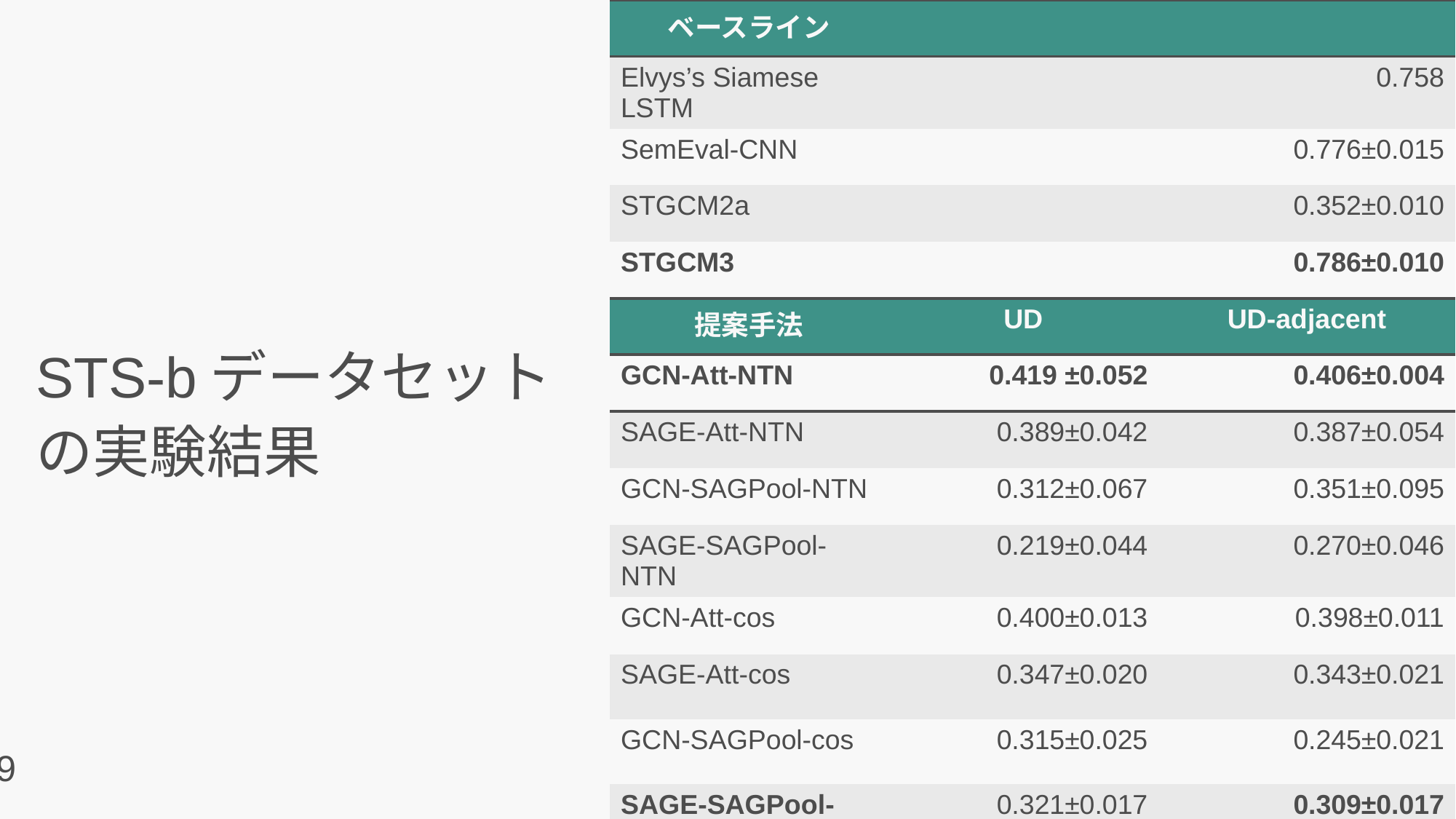

| ベースライン |  |  |
| --- | --- | --- |
| Elvys’s Siamese LSTM | 0.758 |  |
| SemEval-CNN | 0.776±0.015 |  |
| STGCM2a | 0.352±0.010 |  |
| STGCM3 | 0.786±0.010 |  |
| 提案手法 | UD | UD-adjacent |
| GCN-Att-NTN | 0.419 ±0.052 | 0.406±0.004 |
| SAGE-Att-NTN | 0.389±0.042 | 0.387±0.054 |
| GCN-SAGPool-NTN | 0.312±0.067 | 0.351±0.095 |
| SAGE-SAGPool-NTN | 0.219±0.044 | 0.270±0.046 |
| GCN-Att-cos | 0.400±0.013 | 0.398±0.011 |
| SAGE-Att-cos | 0.347±0.020 | 0.343±0.021 |
| GCN-SAGPool-cos | 0.315±0.025 | 0.245±0.021 |
| SAGE-SAGPool-cos | 0.321±0.017 | 0.309±0.017 |
STS-bデータセットの実験結果